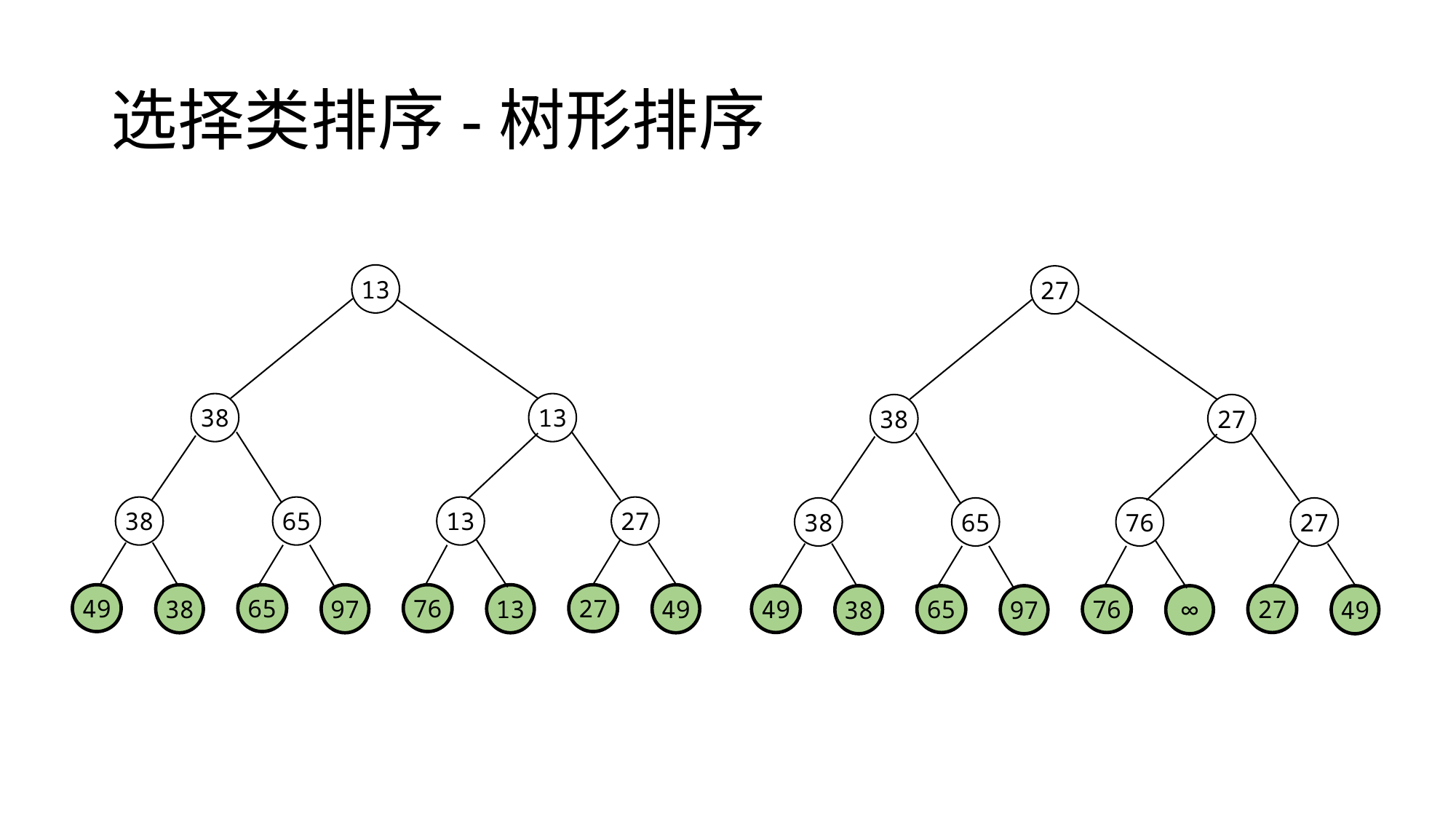

# 选择类排序-树形排序
13
27

38
27

38
65
76
27

49
38
65
97
76
∞
27
49

38
13

38
65
13
27

49
38
65
97
76
13
27
49